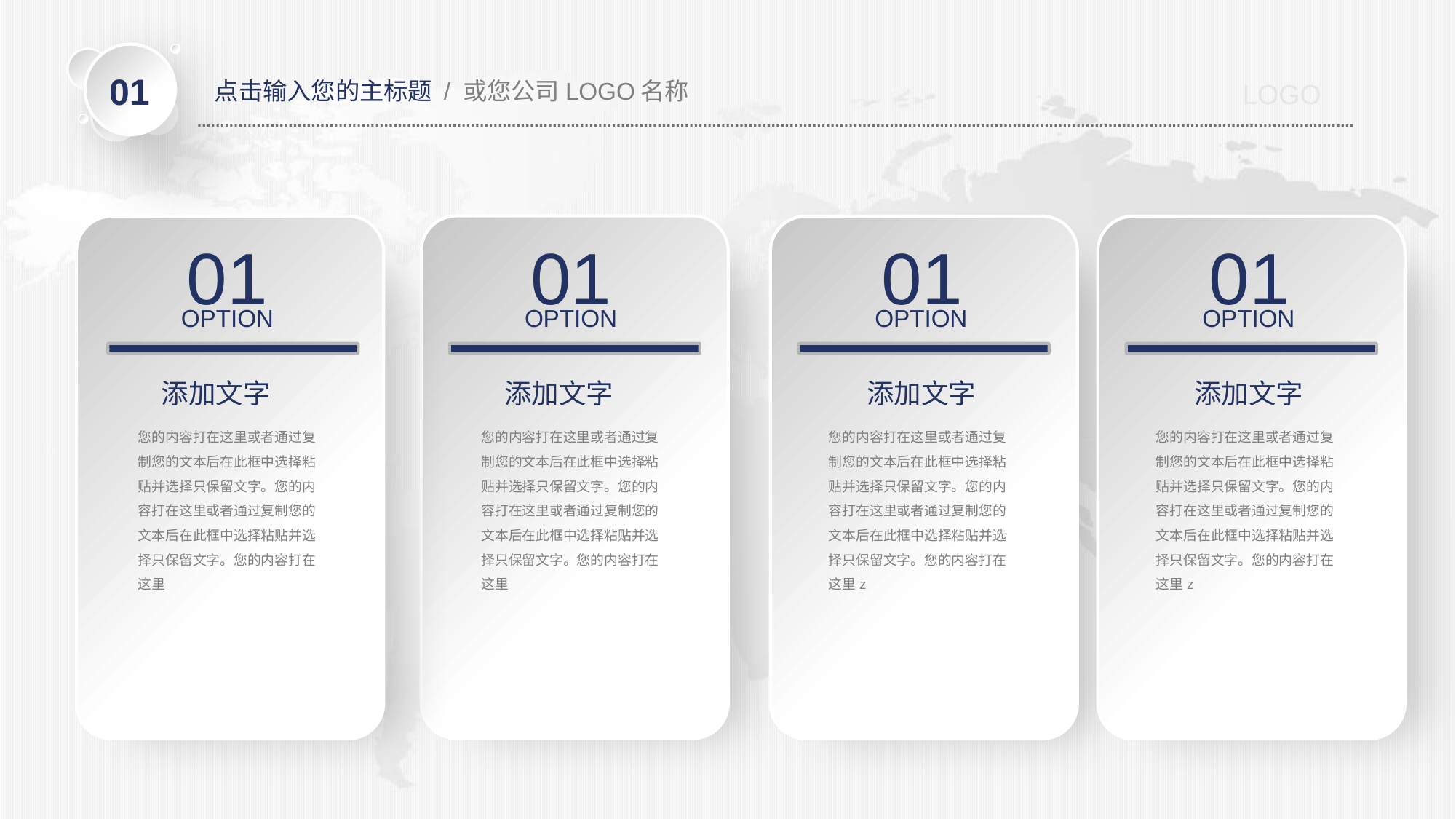

01

点击输入您的主标题 / 或您公司LOGO名称
LOGO

01
OPTION

添加文字
您的内容打在这里或者通过复制您的文本后在此框中选择粘贴并选择只保留文字。您的内容打在这里或者通过复制您的文本后在此框中选择粘贴并选择只保留文字。您的内容打在这里
01
OPTION

添加文字
您的内容打在这里或者通过复制您的文本后在此框中选择粘贴并选择只保留文字。您的内容打在这里或者通过复制您的文本后在此框中选择粘贴并选择只保留文字。您的内容打在这里z
01
OPTION

添加文字
您的内容打在这里或者通过复制您的文本后在此框中选择粘贴并选择只保留文字。您的内容打在这里或者通过复制您的文本后在此框中选择粘贴并选择只保留文字。您的内容打在这里z
01
OPTION

添加文字
您的内容打在这里或者通过复制您的文本后在此框中选择粘贴并选择只保留文字。您的内容打在这里或者通过复制您的文本后在此框中选择粘贴并选择只保留文字。您的内容打在这里